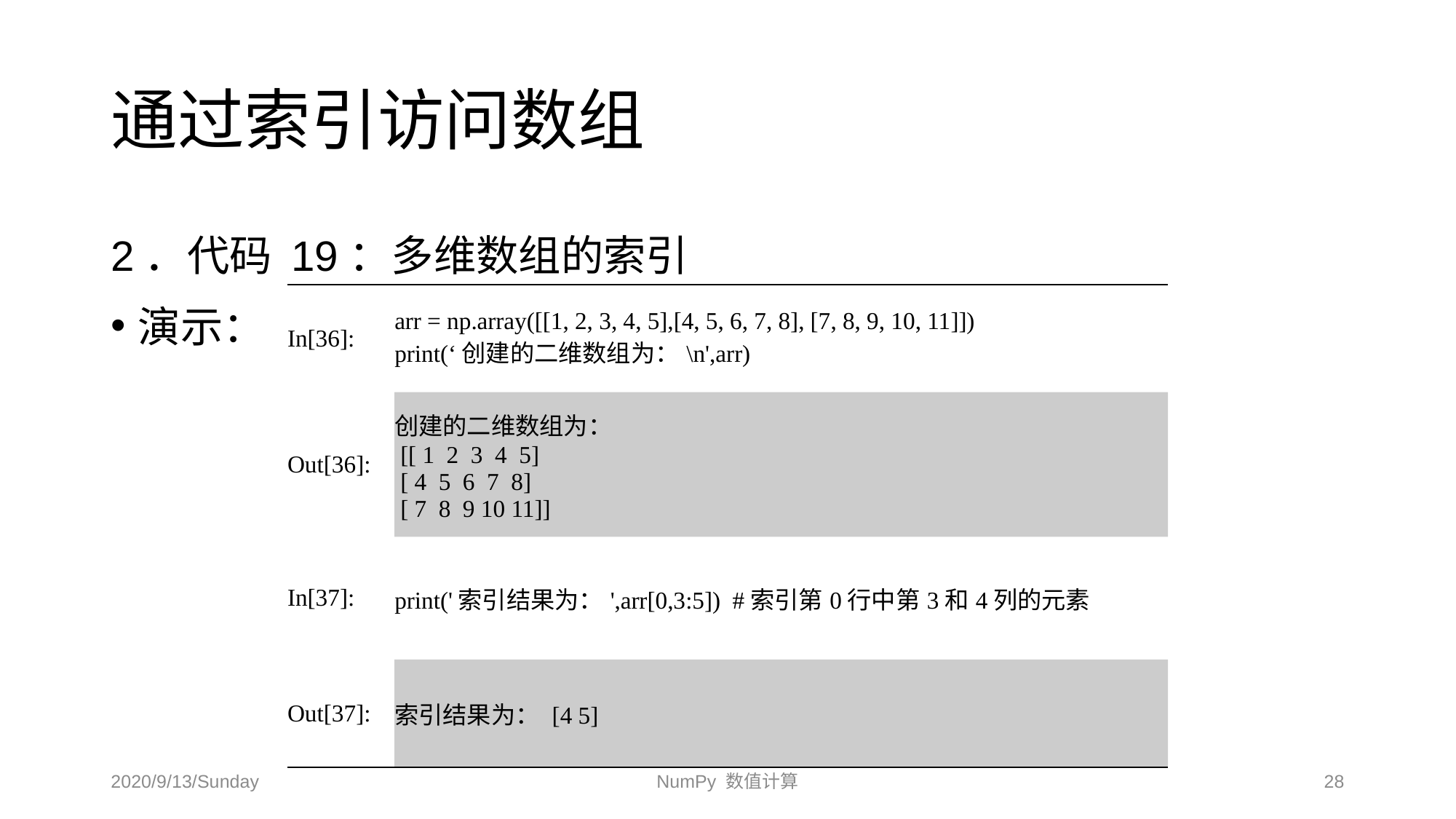

# 通过索引访问数组
2．代码 19：多维数组的索引
演示：
| In[36]: | arr = np.array([[1, 2, 3, 4, 5],[4, 5, 6, 7, 8], [7, 8, 9, 10, 11]]) print(‘创建的二维数组为：\n',arr) |
| --- | --- |
| Out[36]: | 创建的二维数组为： [[ 1 2 3 4 5] [ 4 5 6 7 8] [ 7 8 9 10 11]] |
| In[37]: | print('索引结果为：',arr[0,3:5]) #索引第0行中第3和4列的元素 |
| Out[37]: | 索引结果为： [4 5] |
2020/9/13/Sunday
NumPy 数值计算
28